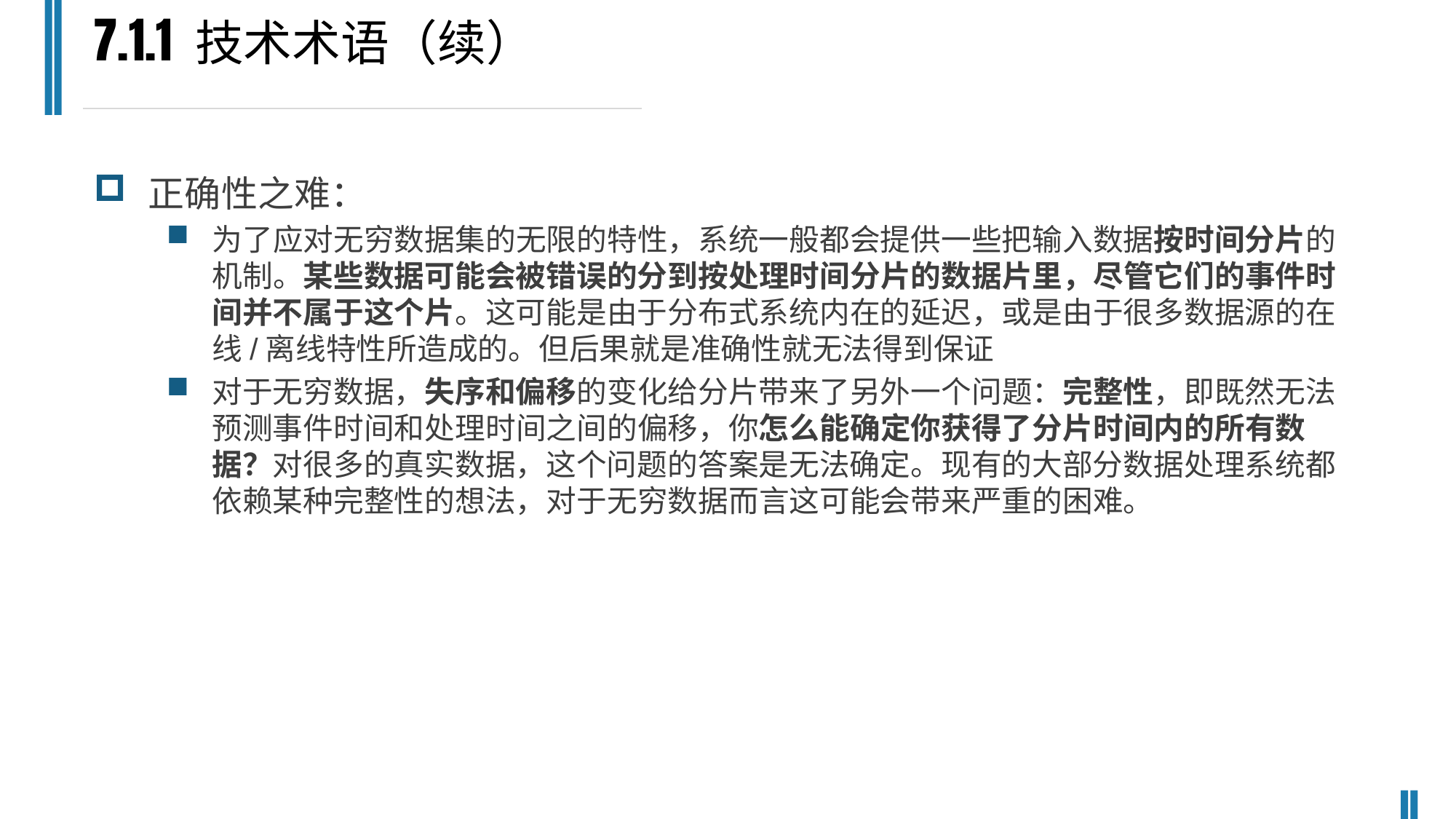

7.1.1 技术术语（续）

正确性之难：
为了应对无穷数据集的无限的特性，系统一般都会提供一些把输入数据按时间分片的机制。某些数据可能会被错误的分到按处理时间分片的数据片里，尽管它们的事件时间并不属于这个片。这可能是由于分布式系统内在的延迟，或是由于很多数据源的在线/离线特性所造成的。但后果就是准确性就无法得到保证
对于无穷数据，失序和偏移的变化给分片带来了另外一个问题：完整性，即既然无法预测事件时间和处理时间之间的偏移，你怎么能确定你获得了分片时间内的所有数据？对很多的真实数据，这个问题的答案是无法确定。现有的大部分数据处理系统都依赖某种完整性的想法，对于无穷数据而言这可能会带来严重的困难。